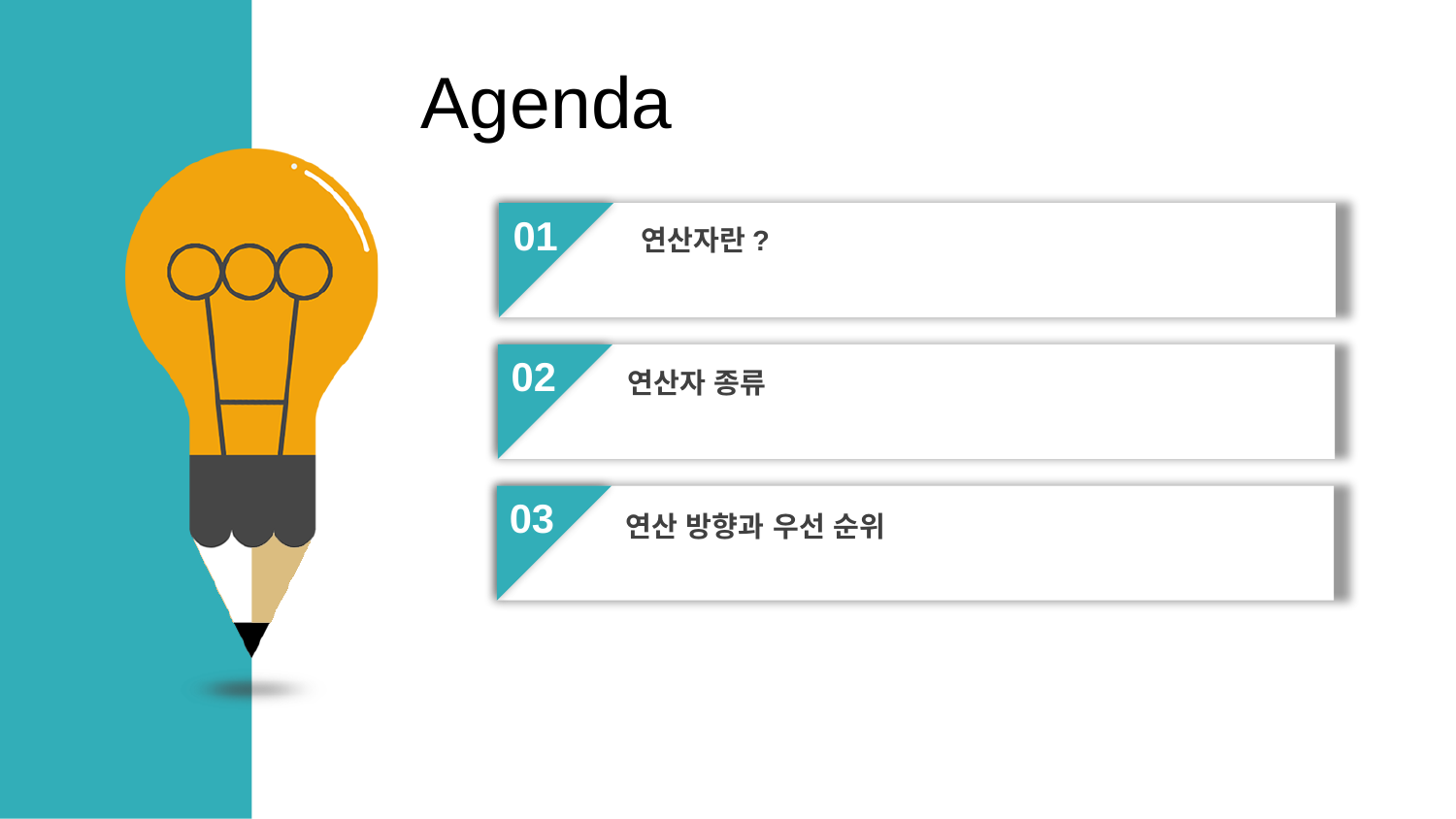

Agenda

01
 연산자란?

02

연산자 종류

03

연산 방향과 우선 순위
04